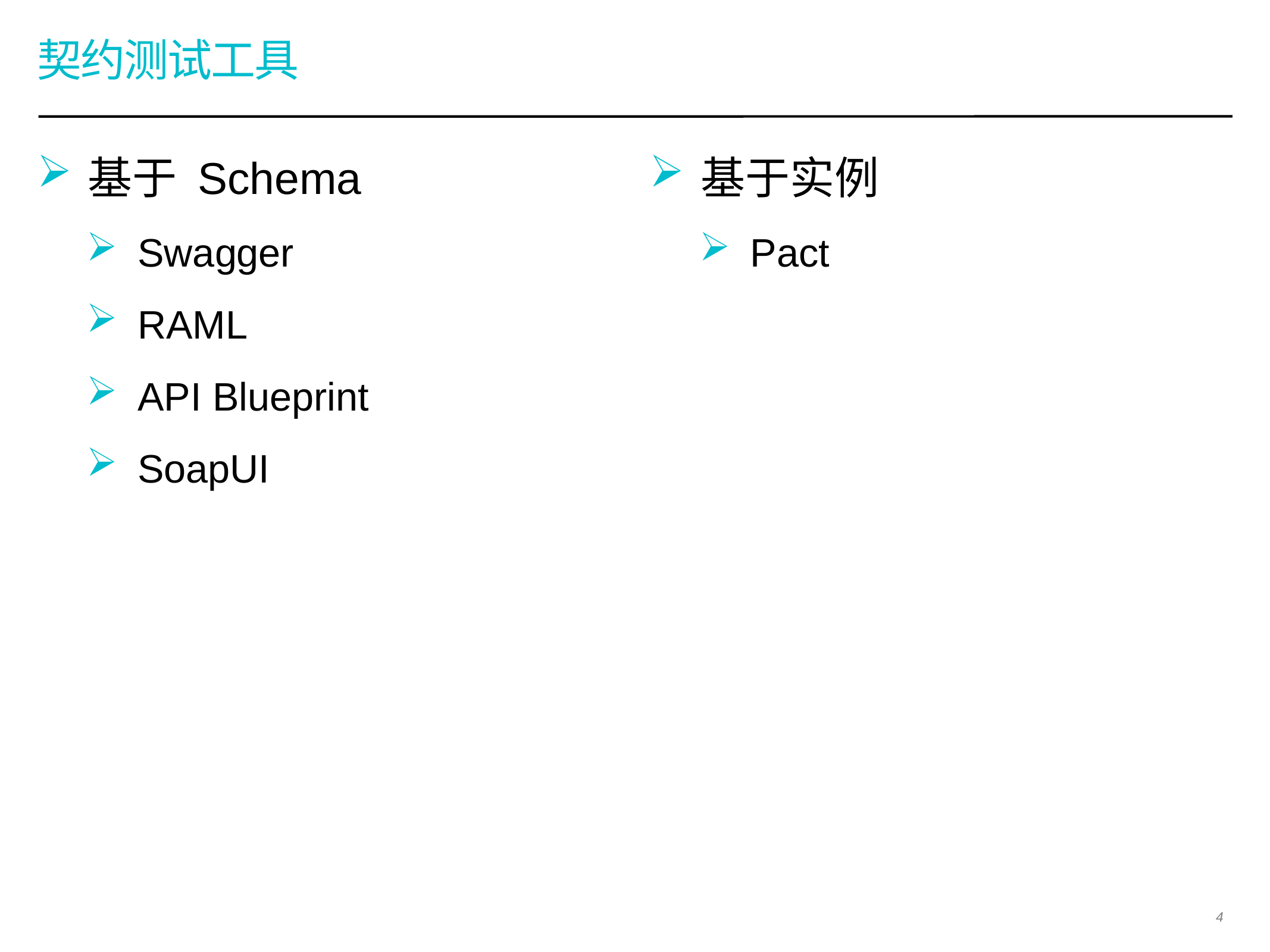

# 契约测试工具
基于 Schema
Swagger
RAML
API Blueprint
SoapUI

基于实例
Pact

4